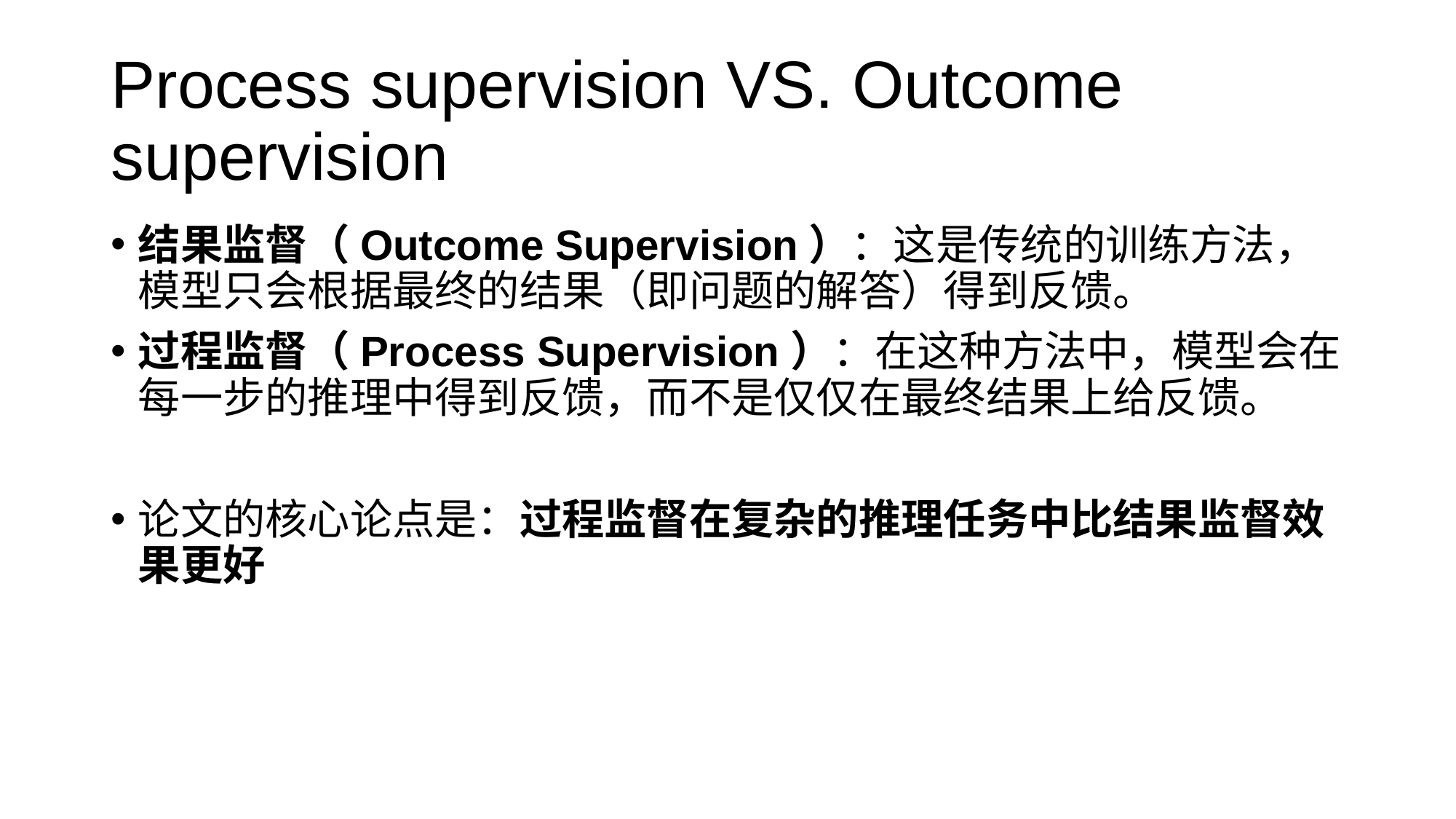

# Process supervision VS. Outcome supervision
结果监督（Outcome Supervision）：这是传统的训练方法，模型只会根据最终的结果（即问题的解答）得到反馈。
过程监督（Process Supervision）：在这种方法中，模型会在每一步的推理中得到反馈，而不是仅仅在最终结果上给反馈。

论文的核心论点是：过程监督在复杂的推理任务中比结果监督效果更好